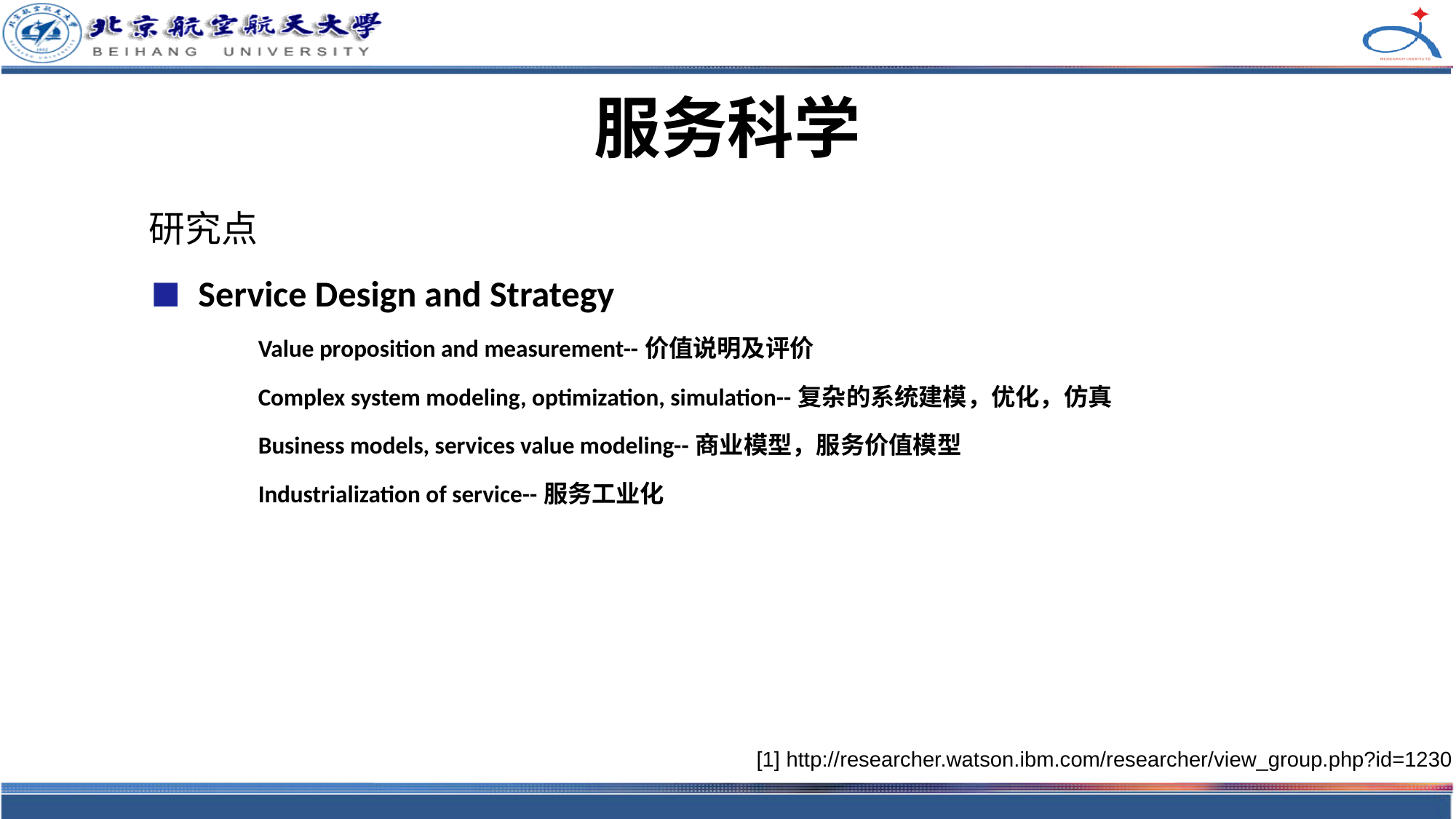

# 服务科学
研究点
 Service Design and Strategy
Value proposition and measurement--价值说明及评价
Complex system modeling, optimization, simulation--复杂的系统建模，优化，仿真
Business models, services value modeling--商业模型，服务价值模型
Industrialization of service--服务工业化

[1] http://researcher.watson.ibm.com/researcher/view_group.php?id=1230